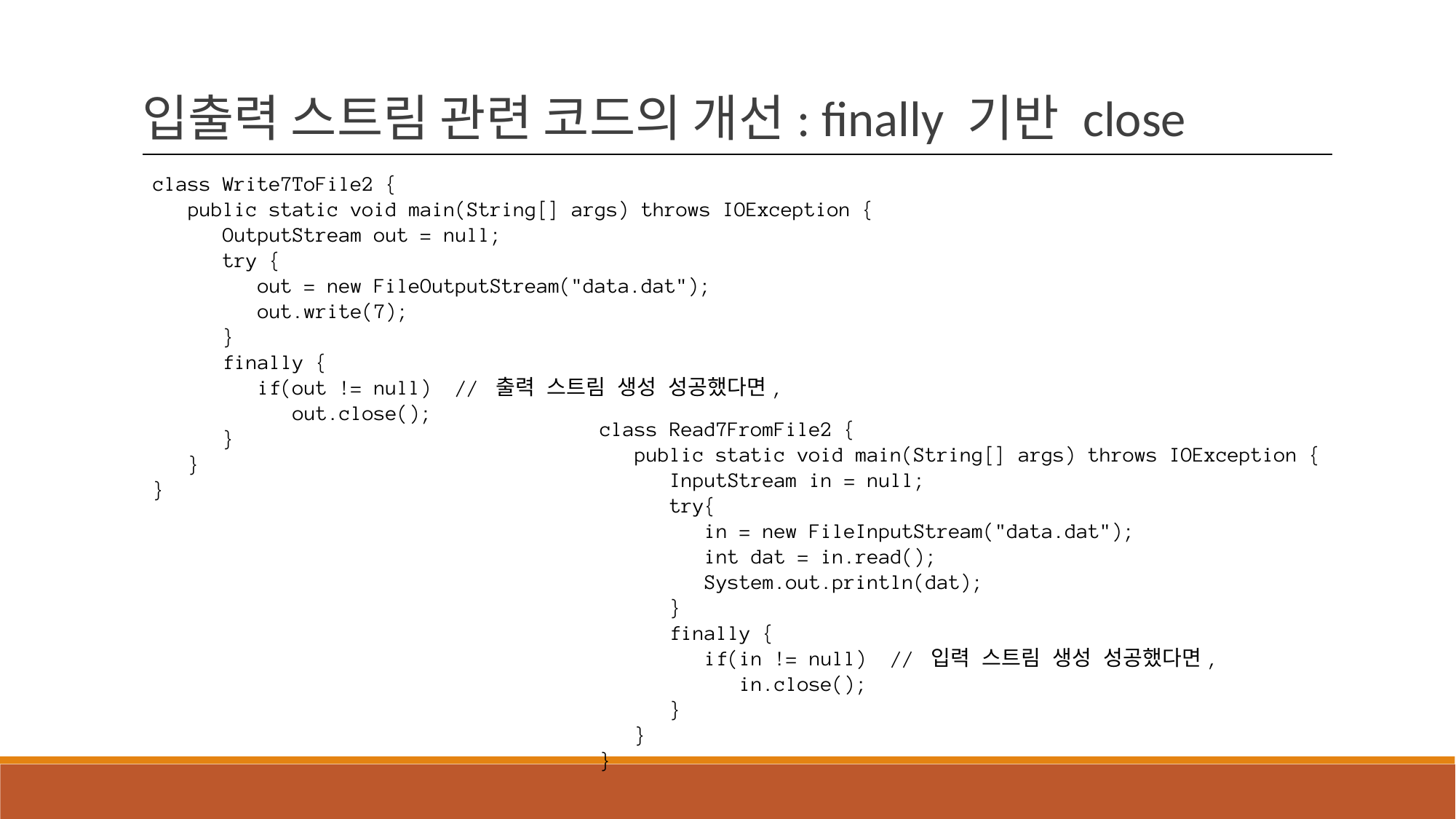

입출력 스트림 관련 코드의 개선: finally 기반 close
class Write7ToFile2 {
   public static void main(String[] args) throws IOException {
      OutputStream out = null;
      try {
         out = new FileOutputStream("data.dat");
         out.write(7);
      }
      finally {
         if(out != null)  // 출력 스트림 생성 성공했다면,
            out.close();
      }
   }
}
class Read7FromFile2 {
   public static void main(String[] args) throws IOException {
      InputStream in = null;
      try{
         in = new FileInputStream("data.dat");
         int dat = in.read();
         System.out.println(dat);
      }
      finally {
         if(in != null)  // 입력 스트림 생성 성공했다면,
            in.close();
      }
   }
}